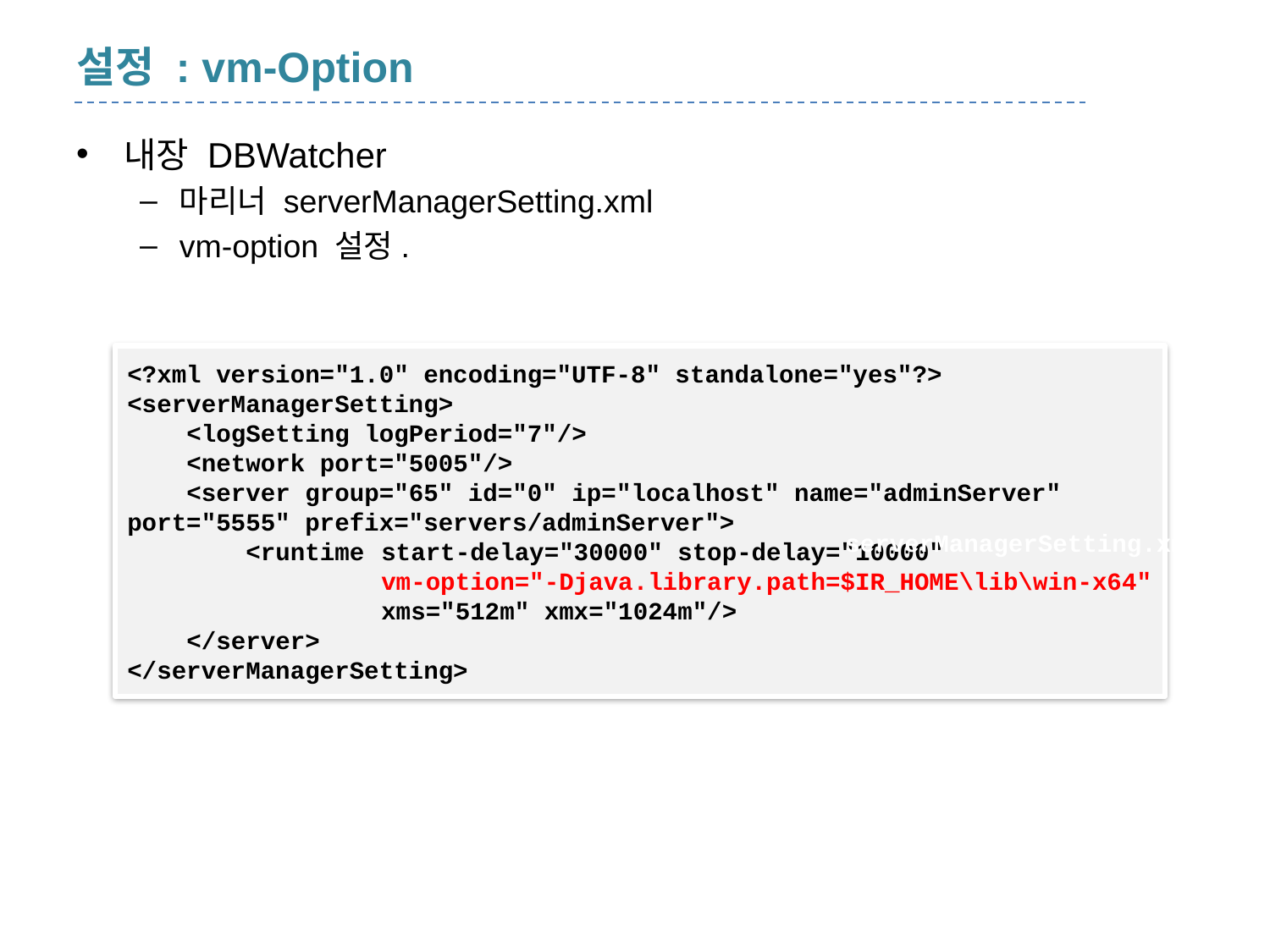

# 설정 : vm-Option
내장 DBWatcher
마리너 serverManagerSetting.xml
vm-option 설정.
<?xml version="1.0" encoding="UTF-8" standalone="yes"?>
<serverManagerSetting>
    <logSetting logPeriod="7"/>
    <network port="5005"/>
    <server group="65" id="0" ip="localhost" name="adminServer" port="5555" prefix="servers/adminServer">
        <runtime	start-delay="30000" stop-delay="10000"
		vm-option="-Djava.library.path=$IR_HOME\lib\win-x64"
		xms="512m" xmx="1024m"/>
    </server>
</serverManagerSetting>
serverManagerSetting.xml